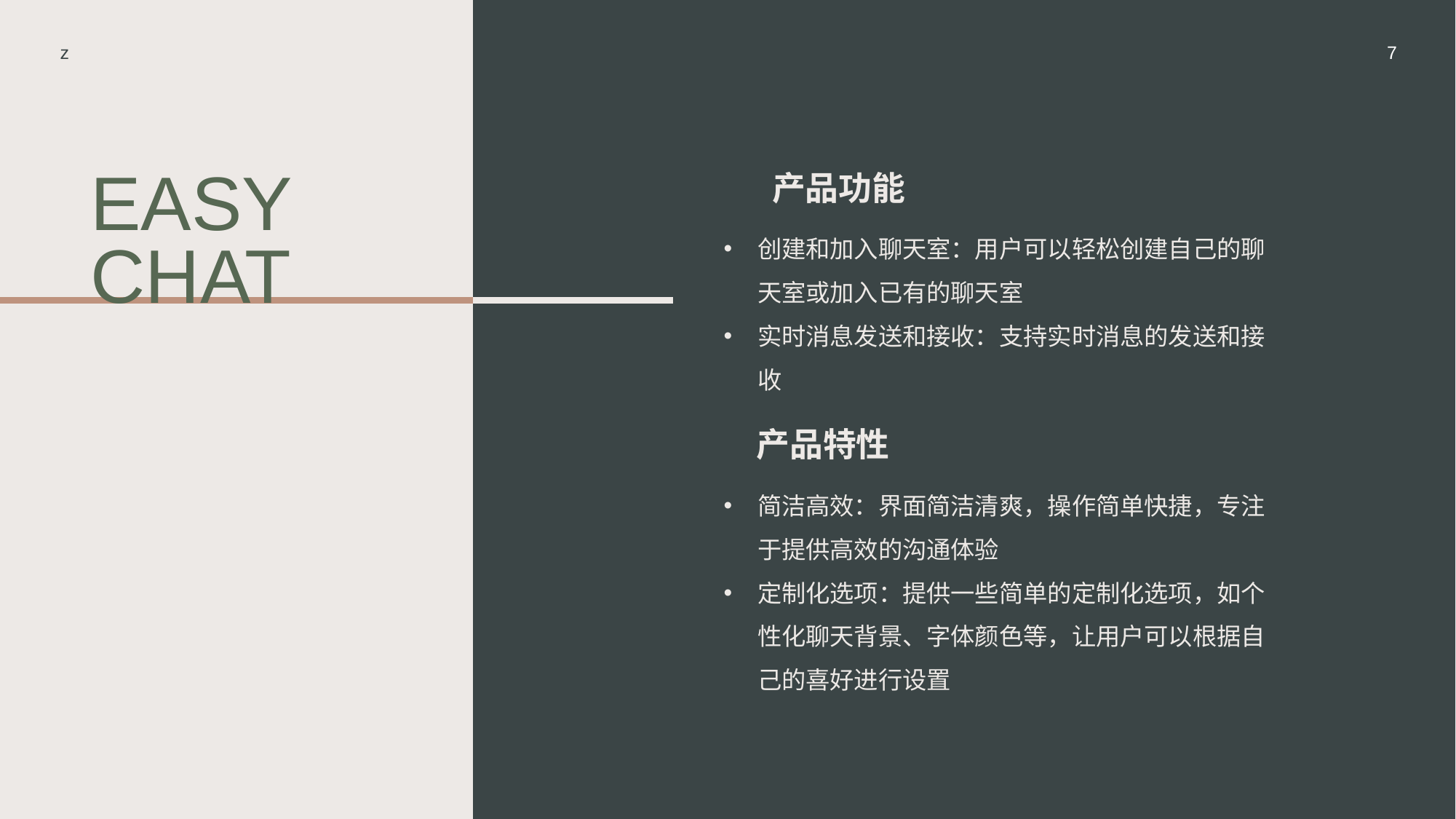

z
7
 产品功能
# Easy chat
创建和加入聊天室：用户可以轻松创建自己的聊天室或加入已有的聊天室
实时消息发送和接收：支持实时消息的发送和接收
产品特性
简洁高效：界面简洁清爽，操作简单快捷，专注于提供高效的沟通体验
定制化选项：提供一些简单的定制化选项，如个性化聊天背景、字体颜色等，让用户可以根据自己的喜好进行设置